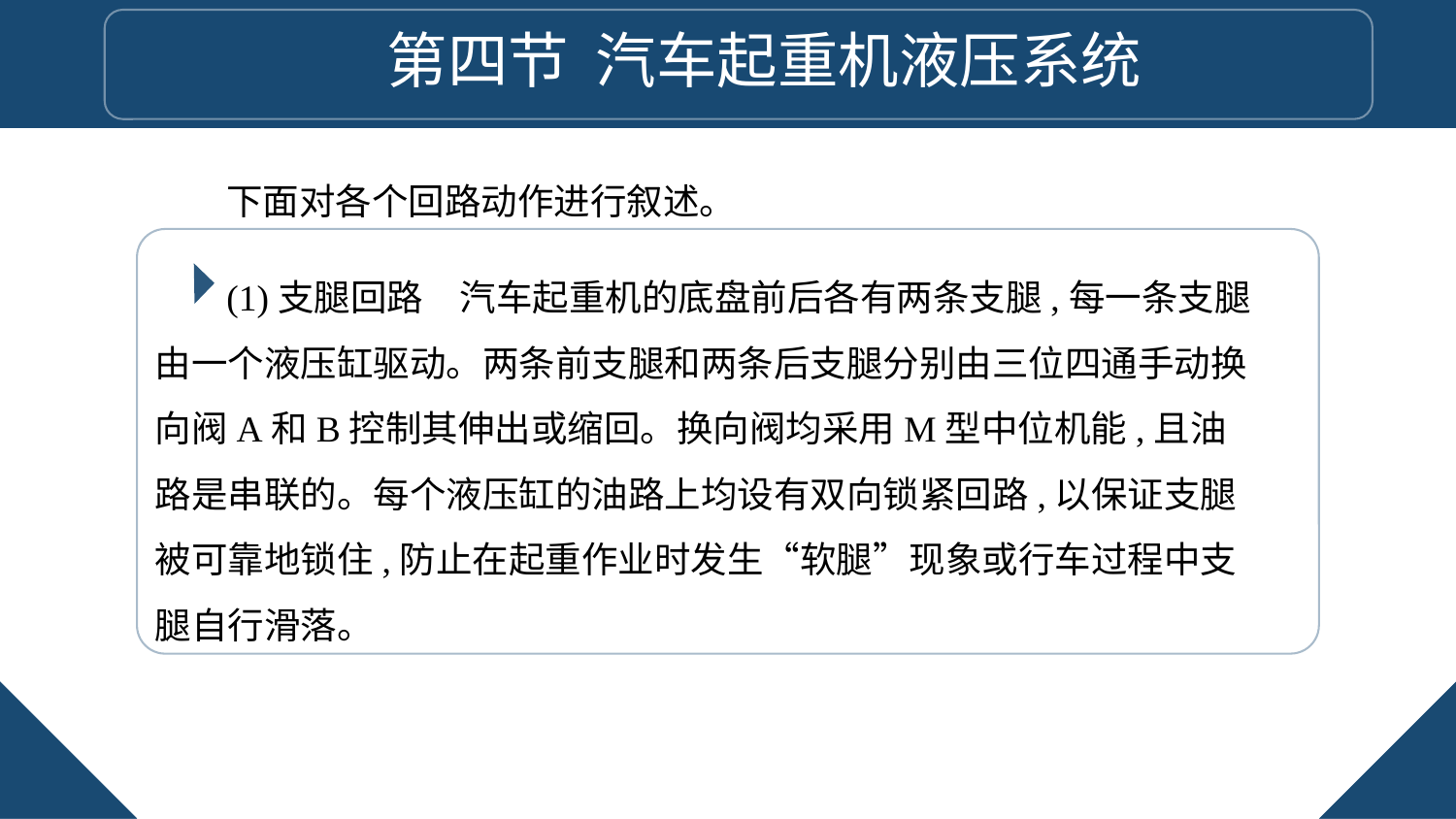

第四节  汽车起重机液压系统
下面对各个回路动作进行叙述。

(1)支腿回路　汽车起重机的底盘前后各有两条支腿,每一条支腿由一个液压缸驱动。两条前支腿和两条后支腿分别由三位四通手动换向阀A和B控制其伸出或缩回。换向阀均采用M型中位机能,且油路是串联的。每个液压缸的油路上均设有双向锁紧回路,以保证支腿被可靠地锁住,防止在起重作业时发生“软腿”现象或行车过程中支腿自行滑落。